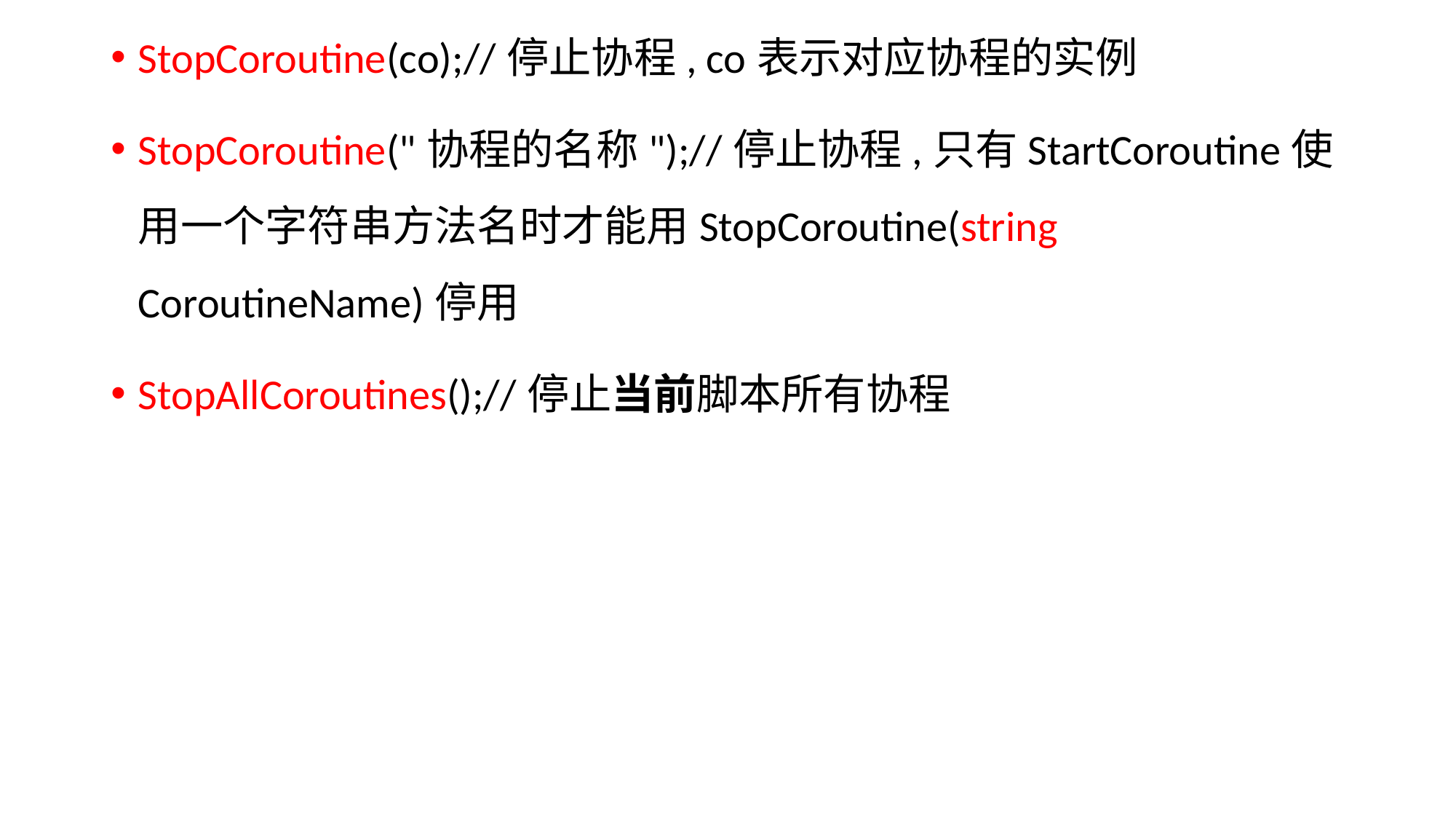

StopCoroutine(co);//停止协程, co表示对应协程的实例
StopCoroutine("协程的名称");//停止协程,只有StartCoroutine使用一个字符串方法名时才能用StopCoroutine(string CoroutineName)停用
StopAllCoroutines();//停止当前脚本所有协程